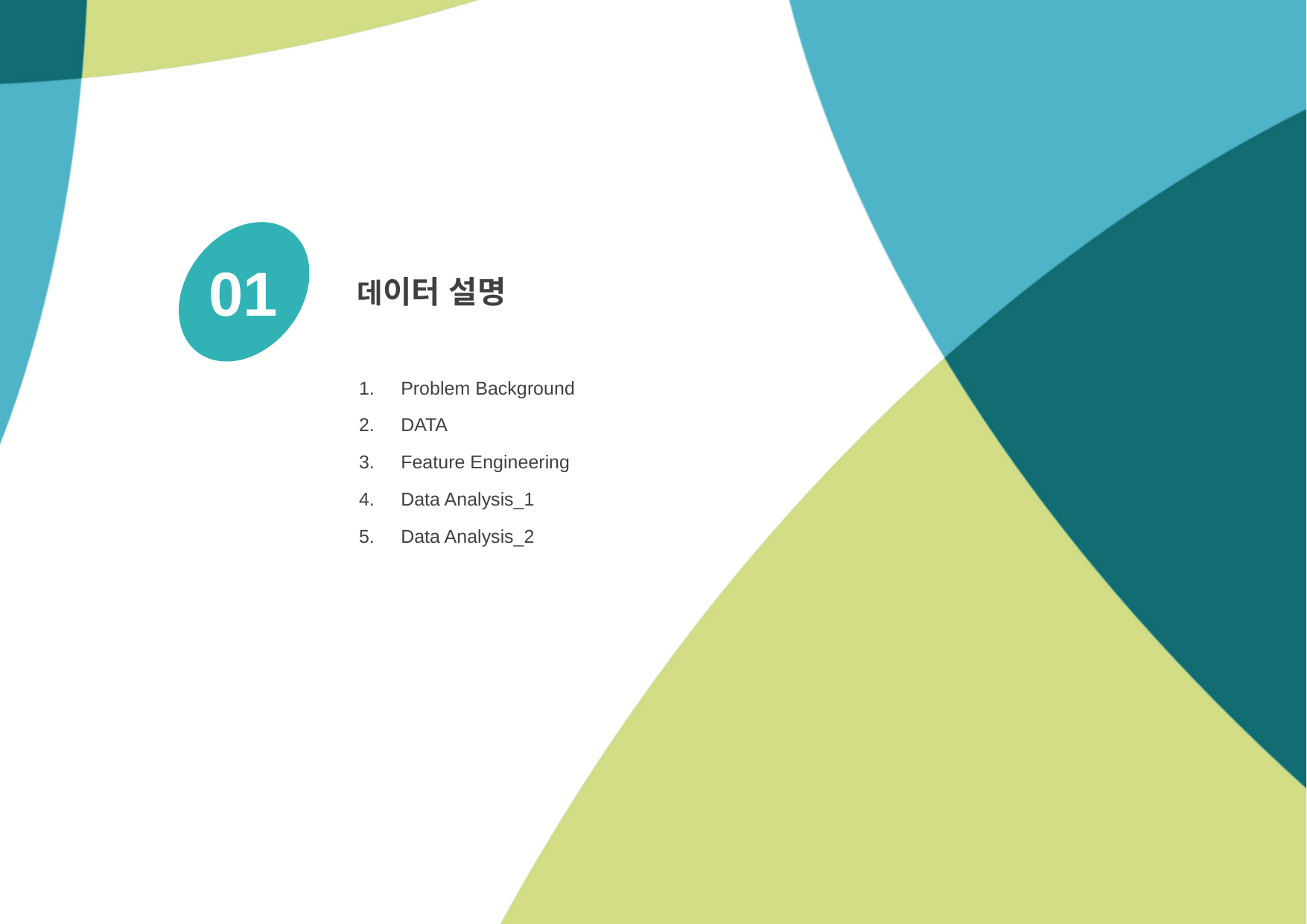

01
데이터 설명
Problem Background
DATA
Feature Engineering
Data Analysis_1
Data Analysis_2